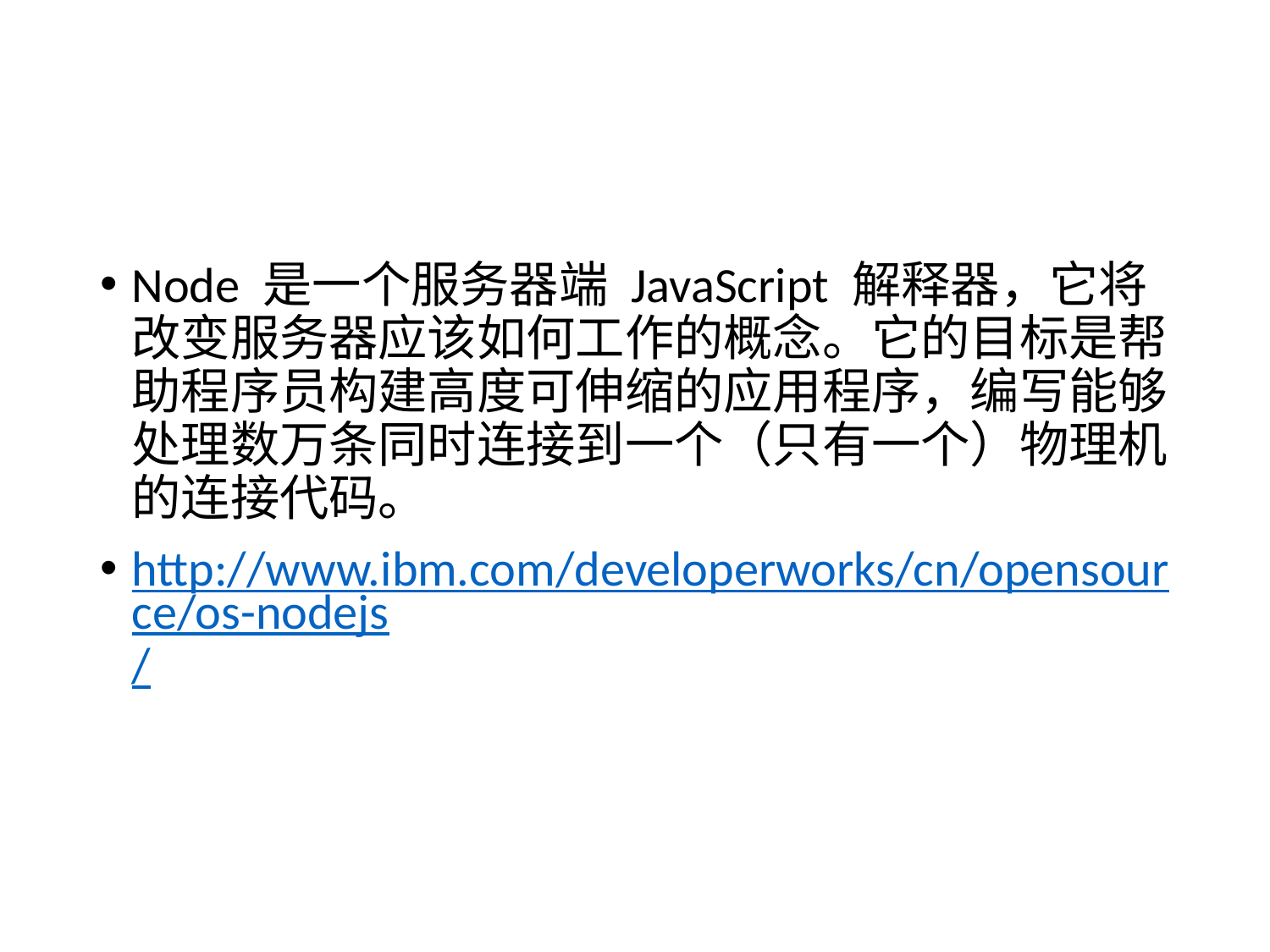

#
Node 是一个服务器端 JavaScript 解释器，它将改变服务器应该如何工作的概念。它的目标是帮助程序员构建高度可伸缩的应用程序，编写能够处理数万条同时连接到一个（只有一个）物理机的连接代码。
http://www.ibm.com/developerworks/cn/opensource/os-nodejs/